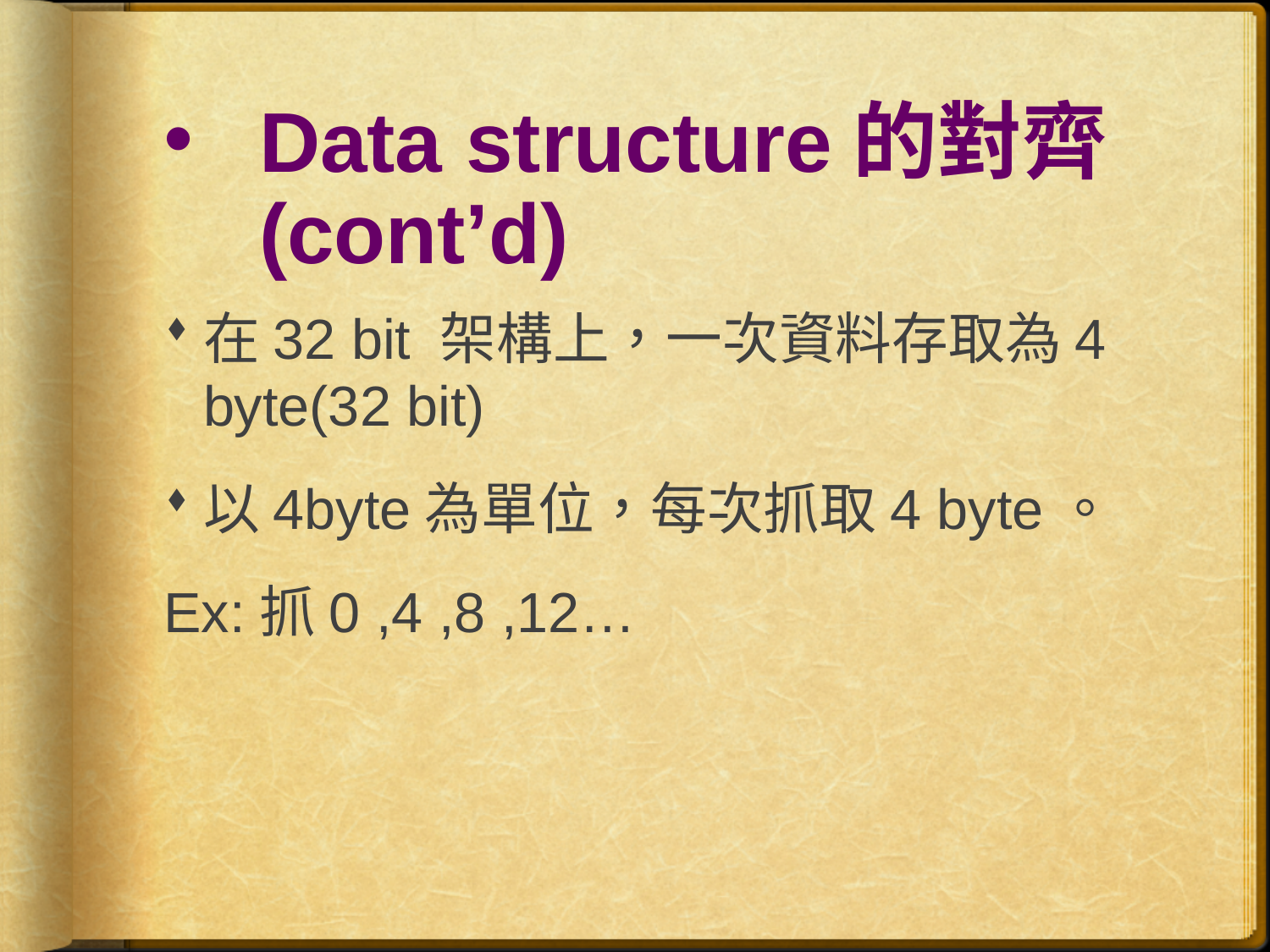

# Data structure的對齊(cont’d)
在32 bit 架構上，一次資料存取為4 byte(32 bit)
以4byte為單位，每次抓取4 byte。
Ex:抓0 ,4 ,8 ,12…